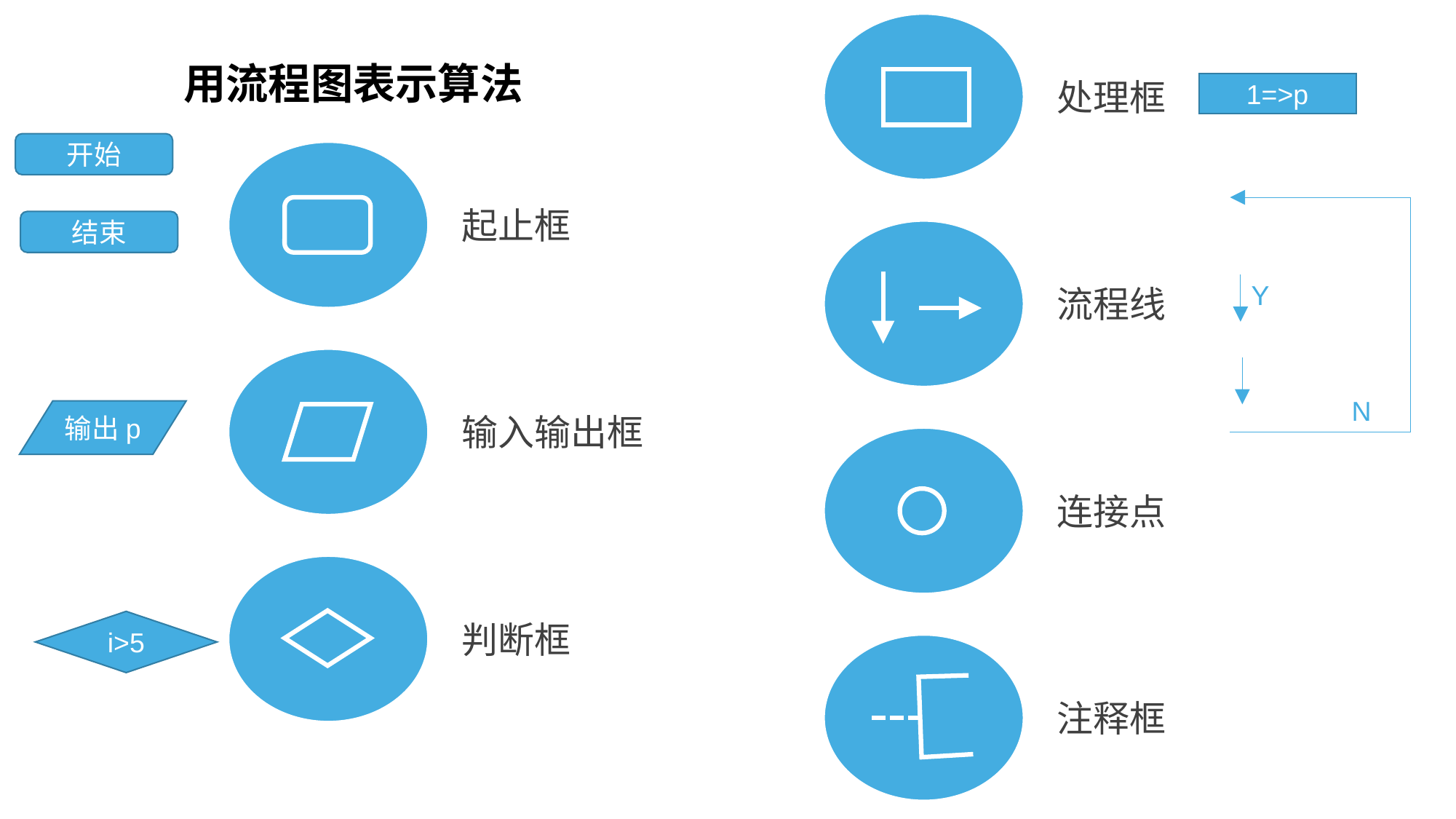

用流程图表示算法

处理框
1=>p
开始

起止框

结束

Y
流程线

N
输出p

输入输出框

连接点

i>5
判断框

注释框